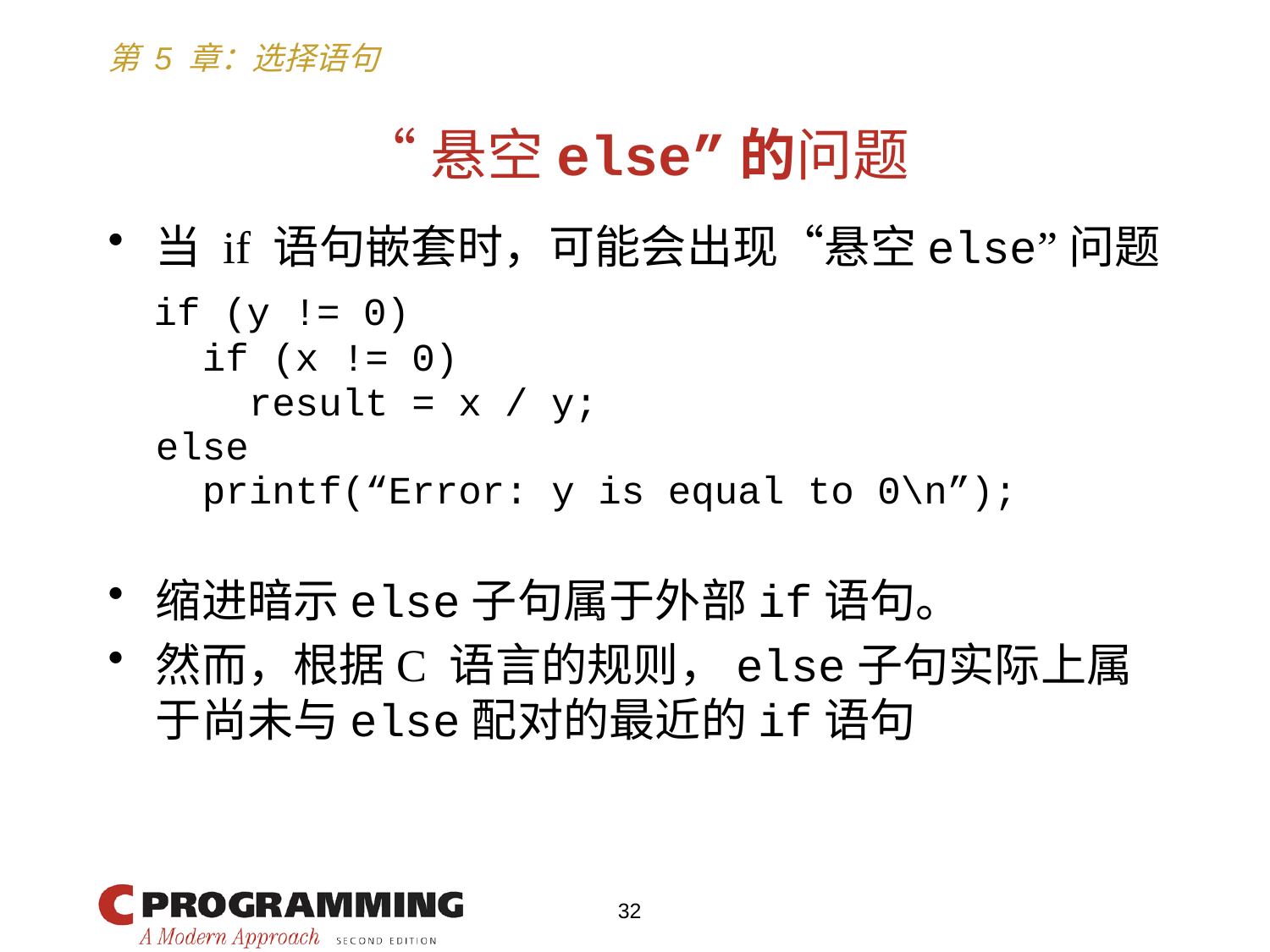

# “悬空else”的问题
当 if 语句嵌套时，可能会出现“悬空else”问题
    if (y != 0)
	  if (x != 0)
	    result = x / y;
	else
	  printf(“Error: y is equal to 0\n”);

缩进暗示else子句属于外部if语句。
然而，根据C 语言的规则，else子句实际上属于尚未与else配对的最近的if语句

32